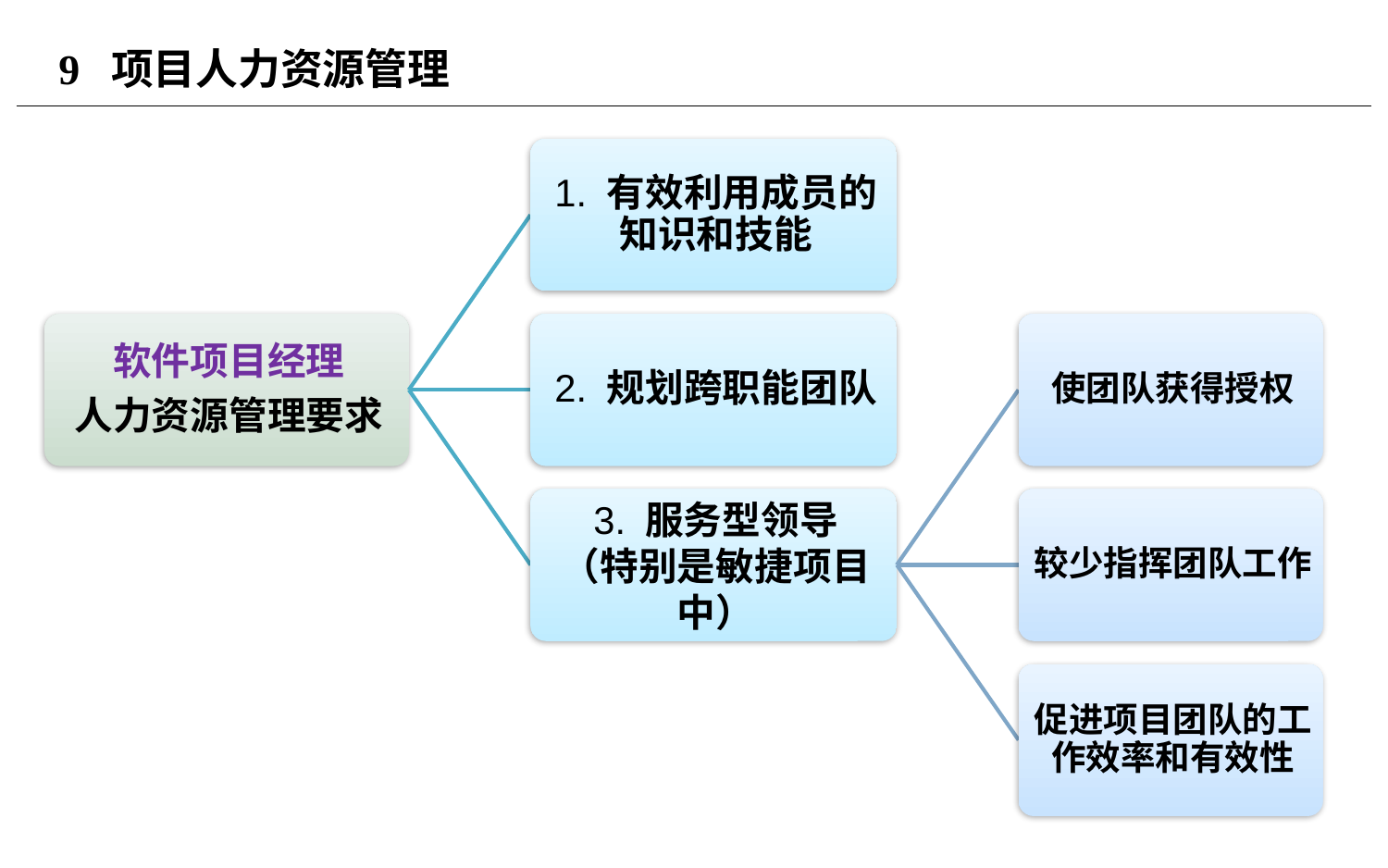

# 9  项目人力资源管理
软件项目经理
人力资源管理要求

1. 有效利用成员的知识和技能

2. 规划跨职能团队

3. 服务型领导
（特别是敏捷项目中）

使团队获得授权

较少指挥团队工作

促进项目团队的工作效率和有效性